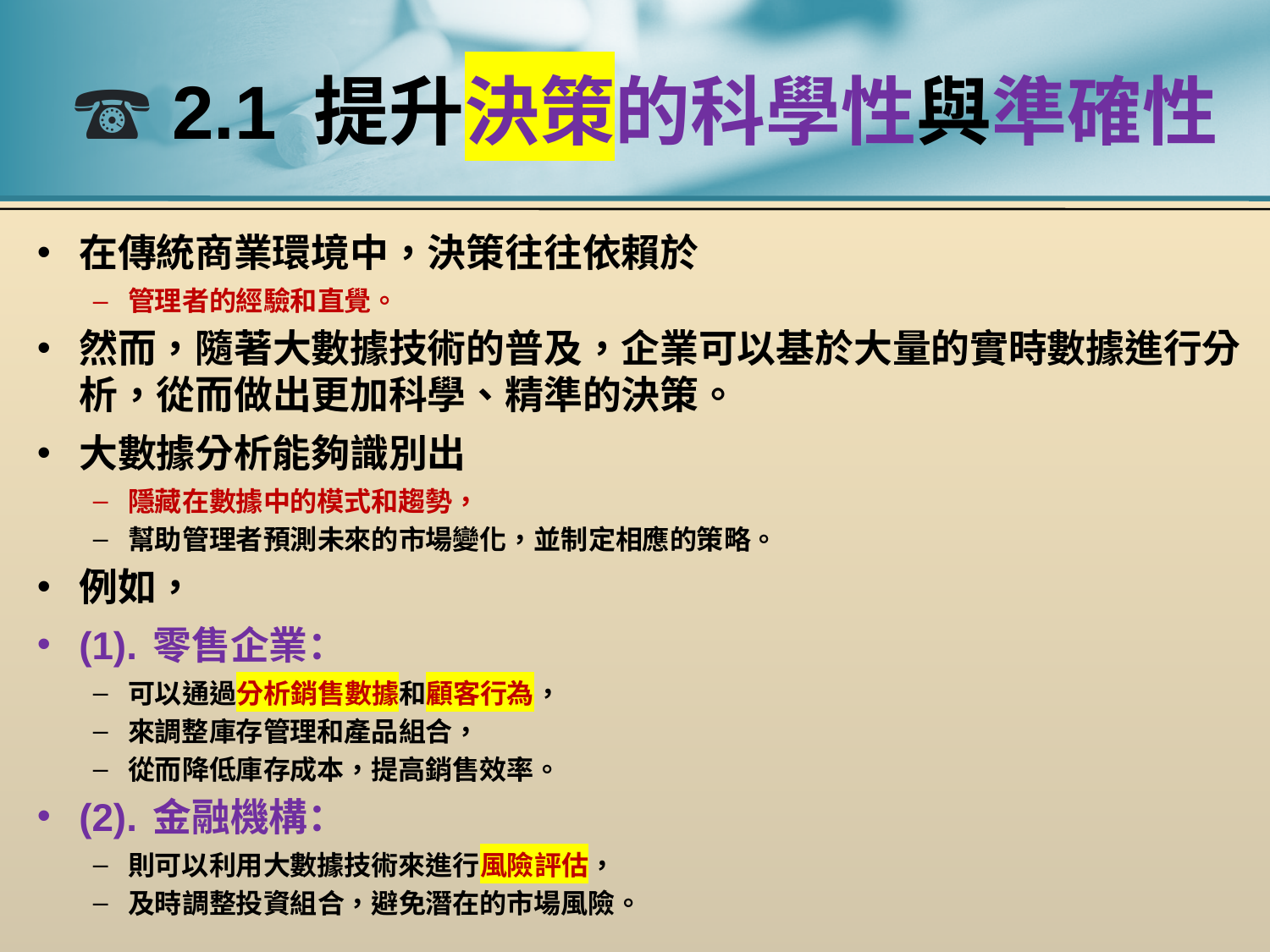

# ☎ 2.1 提升決策的科學性與準確性
在傳統商業環境中，決策往往依賴於
管理者的經驗和直覺。
然而，隨著大數據技術的普及，企業可以基於大量的實時數據進行分析，從而做出更加科學、精準的決策。
大數據分析能夠識別出
隱藏在數據中的模式和趨勢，
幫助管理者預測未來的市場變化，並制定相應的策略。
例如，
(1). 零售企業：
可以通過分析銷售數據和顧客行為，
來調整庫存管理和產品組合，
從而降低庫存成本，提高銷售效率。
(2). 金融機構：
則可以利用大數據技術來進行風險評估，
及時調整投資組合，避免潛在的市場風險。